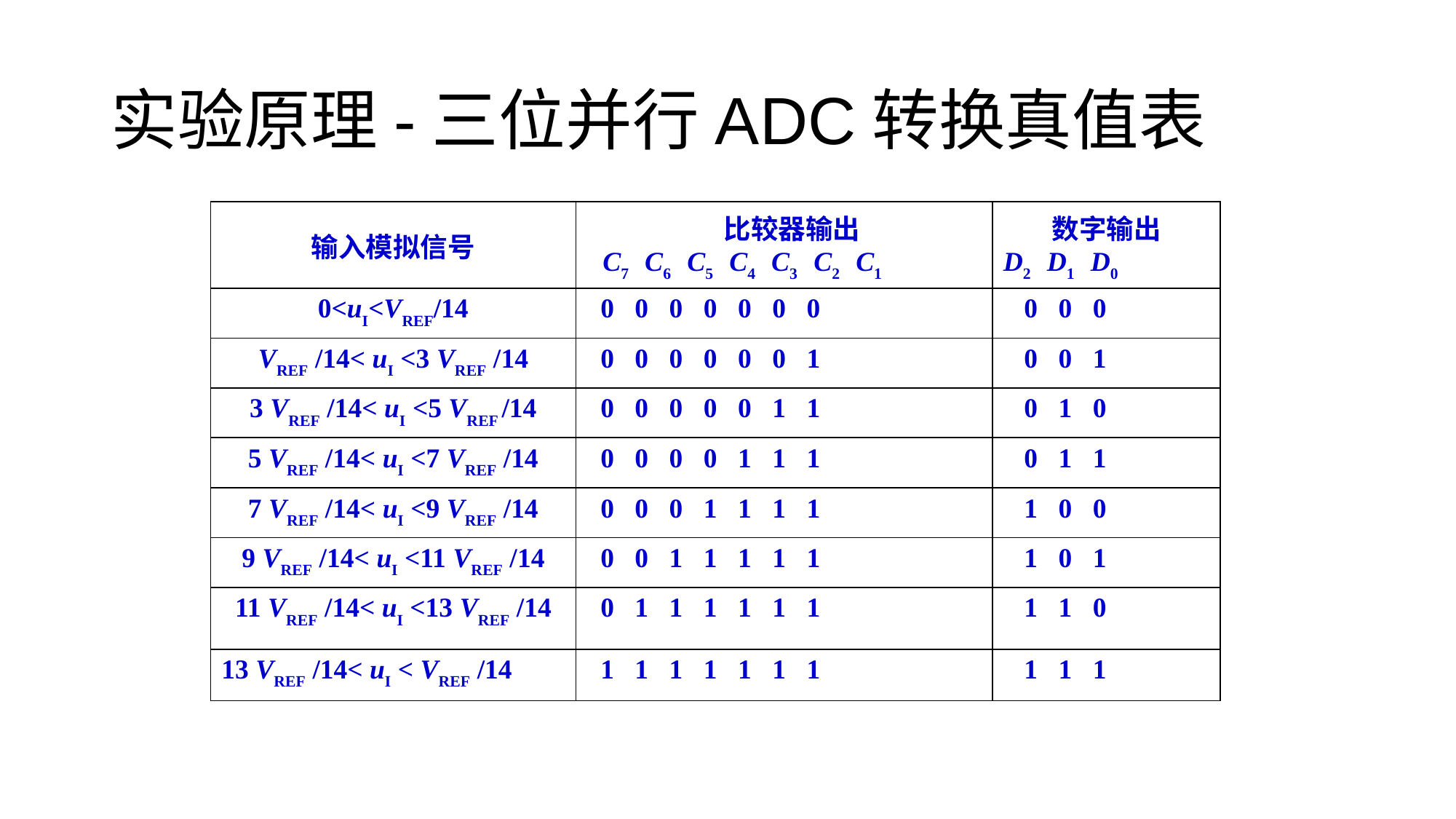

# 实验原理-三位并行ADC转换真值表
| 输入模拟信号 | 比较器输出 C7 C6 C5 C4 C3 C2 C1 | 数字输出 D2 D1 D0 |
| --- | --- | --- |
| 0<uI<VREF/14 | 0 0 0 0 0 0 0 | 0 0 0 |
| VREF /14< uI <3 VREF /14 | 0 0 0 0 0 0 1 | 0 0 1 |
| 3 VREF /14< uI <5 VREF /14 | 0 0 0 0 0 1 1 | 0 1 0 |
| 5 VREF /14< uI <7 VREF /14 | 0 0 0 0 1 1 1 | 0 1 1 |
| 7 VREF /14< uI <9 VREF /14 | 0 0 0 1 1 1 1 | 1 0 0 |
| 9 VREF /14< uI <11 VREF /14 | 0 0 1 1 1 1 1 | 1 0 1 |
| 11 VREF /14< uI <13 VREF /14 | 0 1 1 1 1 1 1 | 1 1 0 |
| 13 VREF /14< uI < VREF /14 | 1 1 1 1 1 1 1 | 1 1 1 |